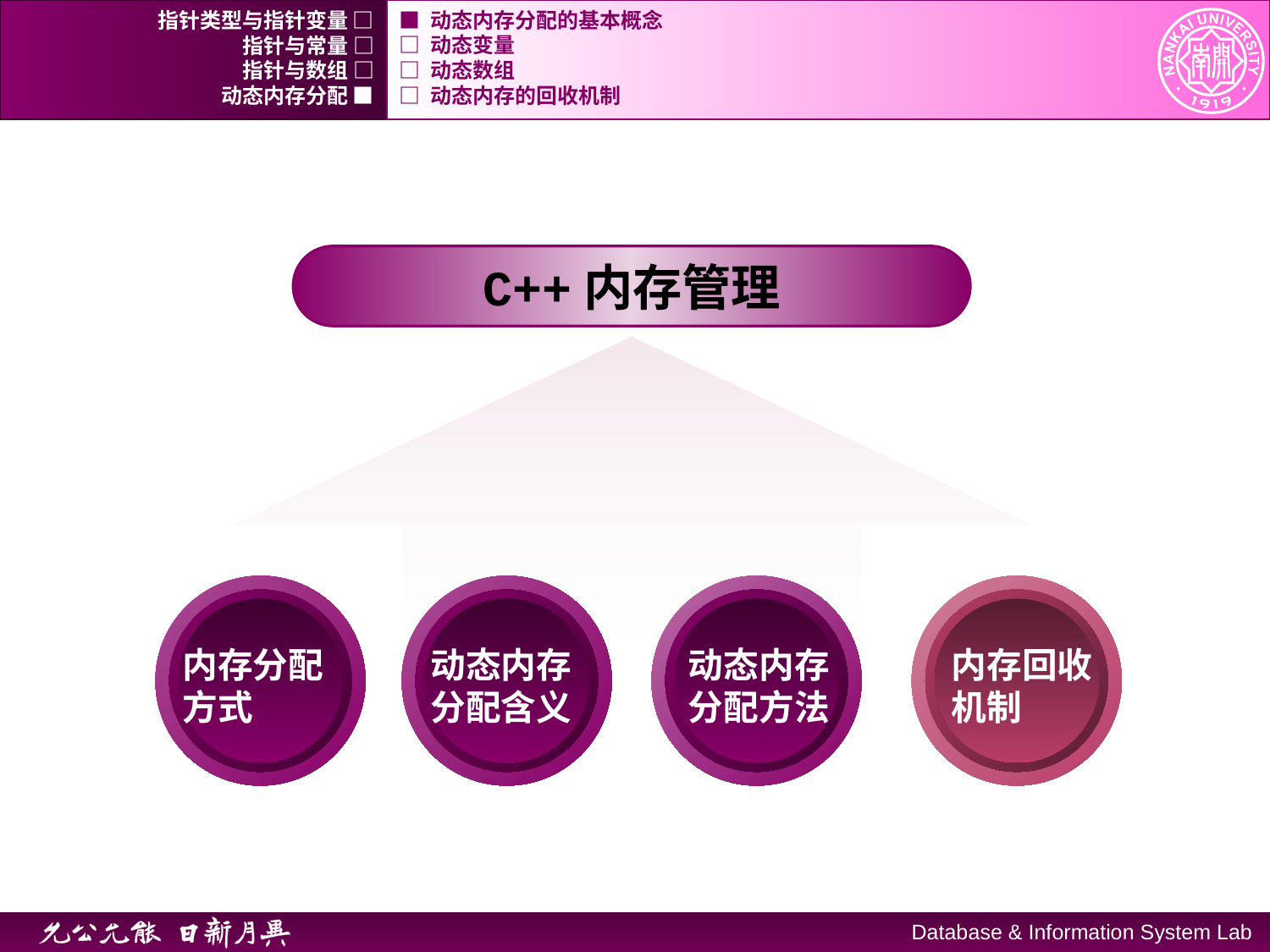

指针类型与指针变量 □
■ 动态内存分配的基本概念
指针与常量 □
□ 动态变量
指针与数组 □
□ 动态数组
动态内存分配 ■
□ 动态内存的回收机制
C++内存管理

内存分配
方式
动态内存
分配含义
动态内存
分配方法
内存回收
机制